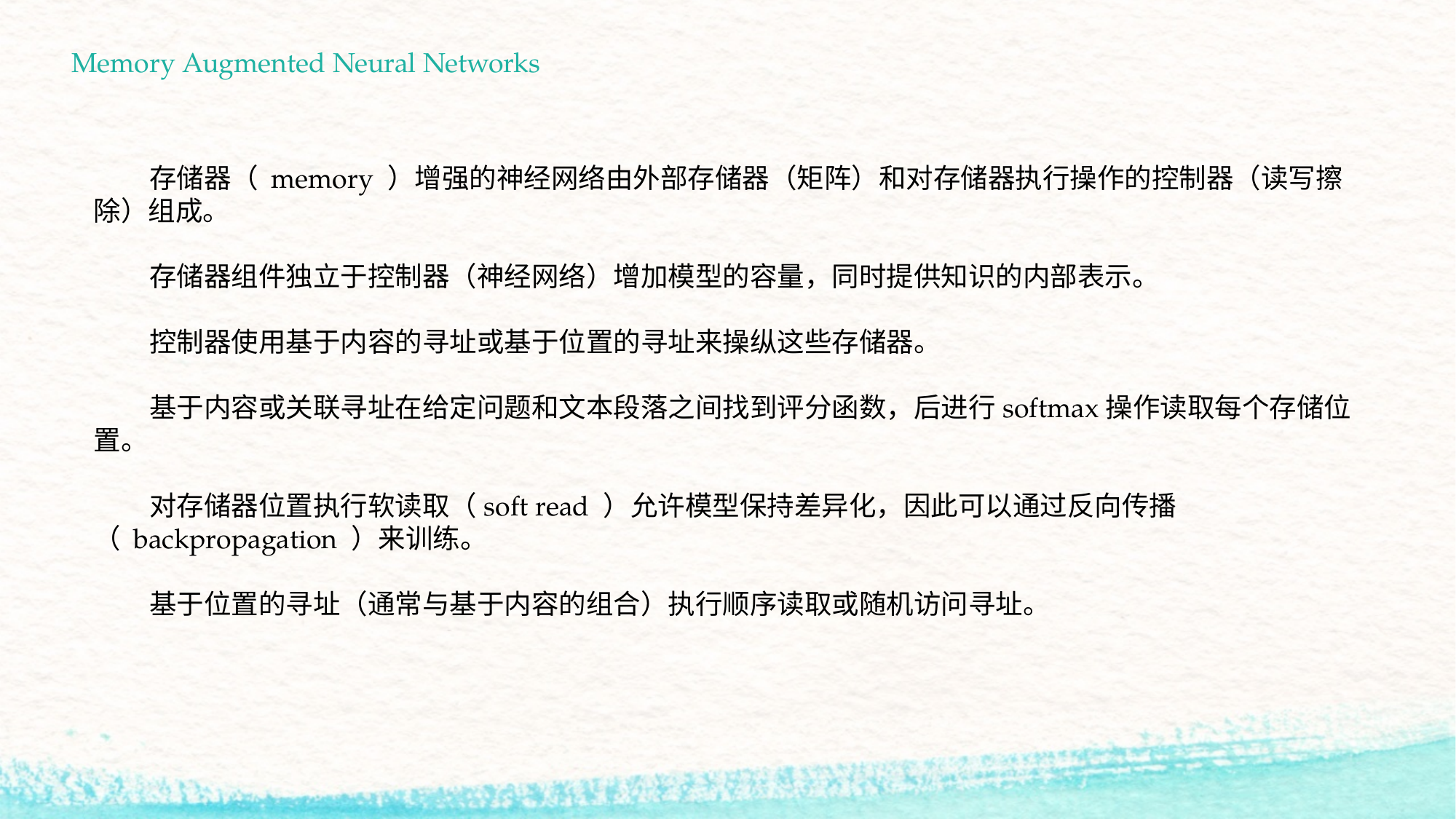

Memory Augmented Neural Networks
        存储器（ memory ）增强的神经网络由外部存储器（矩阵）和对存储器执行操作的控制器（读写擦除）组成。

        存储器组件独立于控制器（神经网络）增加模型的容量，同时提供知识的内部表示。

        控制器使用基于内容的寻址或基于位置的寻址来操纵这些存储器。

        基于内容或关联寻址在给定问题和文本段落之间找到评分函数，后进行softmax操作读取每个存储位置。

        对存储器位置执行软读取（soft read ）允许模型保持差异化，因此可以通过反向传播（ backpropagation ）来训练。

        基于位置的寻址（通常与基于内容的组合）执行顺序读取或随机访问寻址。